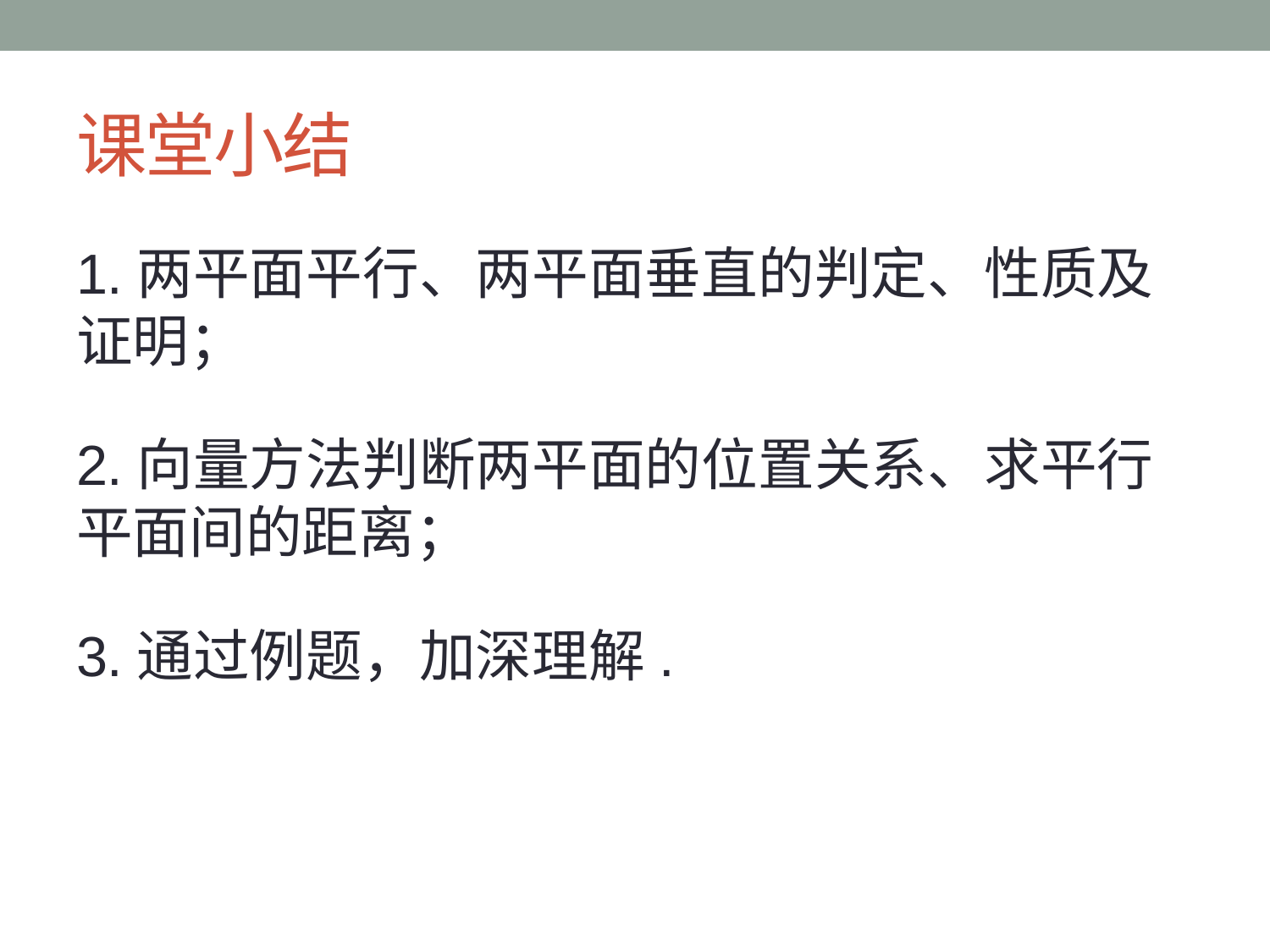

# 课堂小结
1.两平面平行、两平面垂直的判定、性质及证明；

2.向量方法判断两平面的位置关系、求平行平面间的距离；

3.通过例题，加深理解.